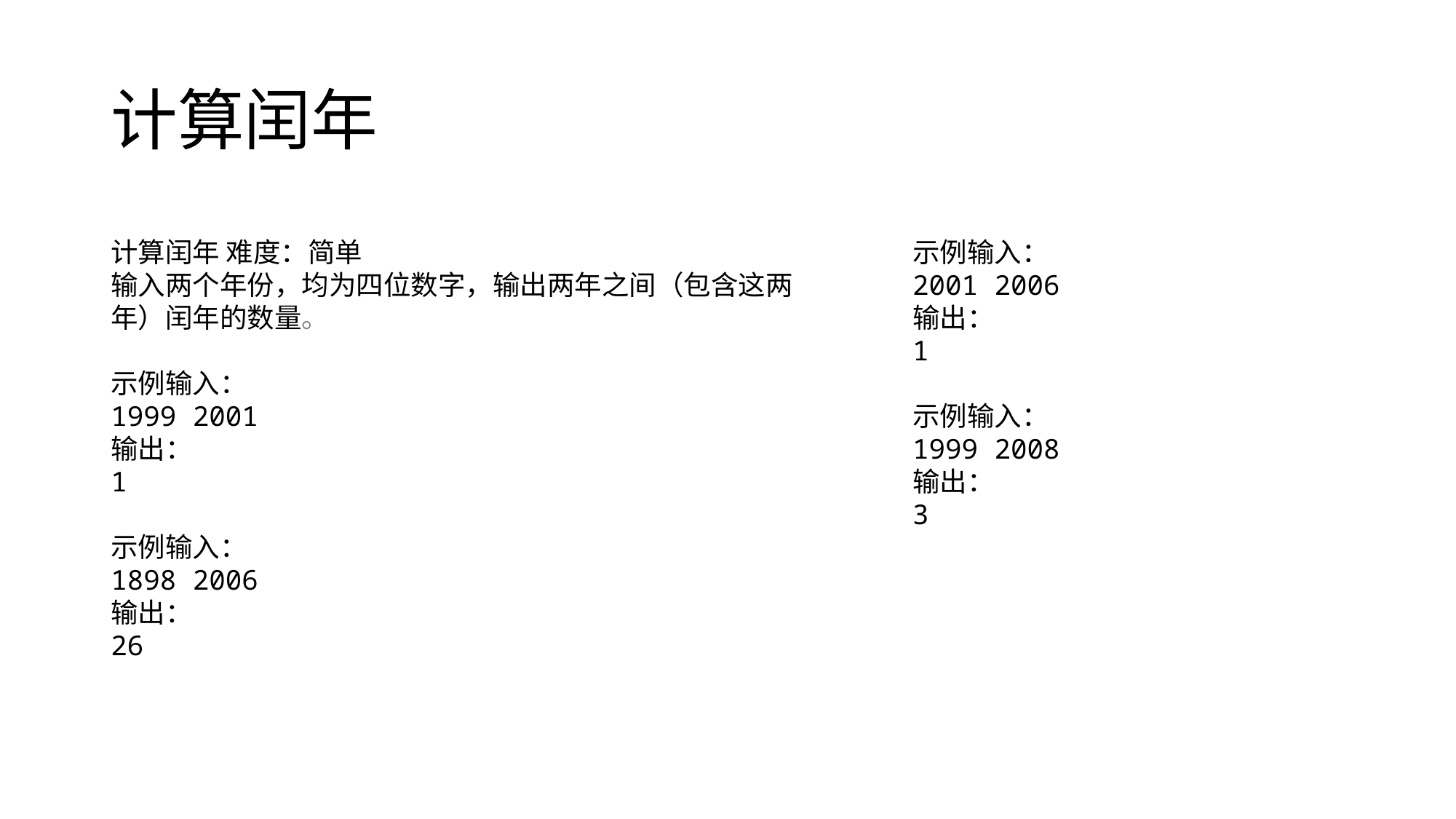

# 计算闰年
计算闰年 难度：简单
输入两个年份，均为四位数字，输出两年之间（包含这两年）闰年的数量。

示例输入：
1999 2001
输出：
1

示例输入：
1898 2006
输出：
26
示例输入：
2001 2006
输出：
1

示例输入：
1999 2008
输出：
3